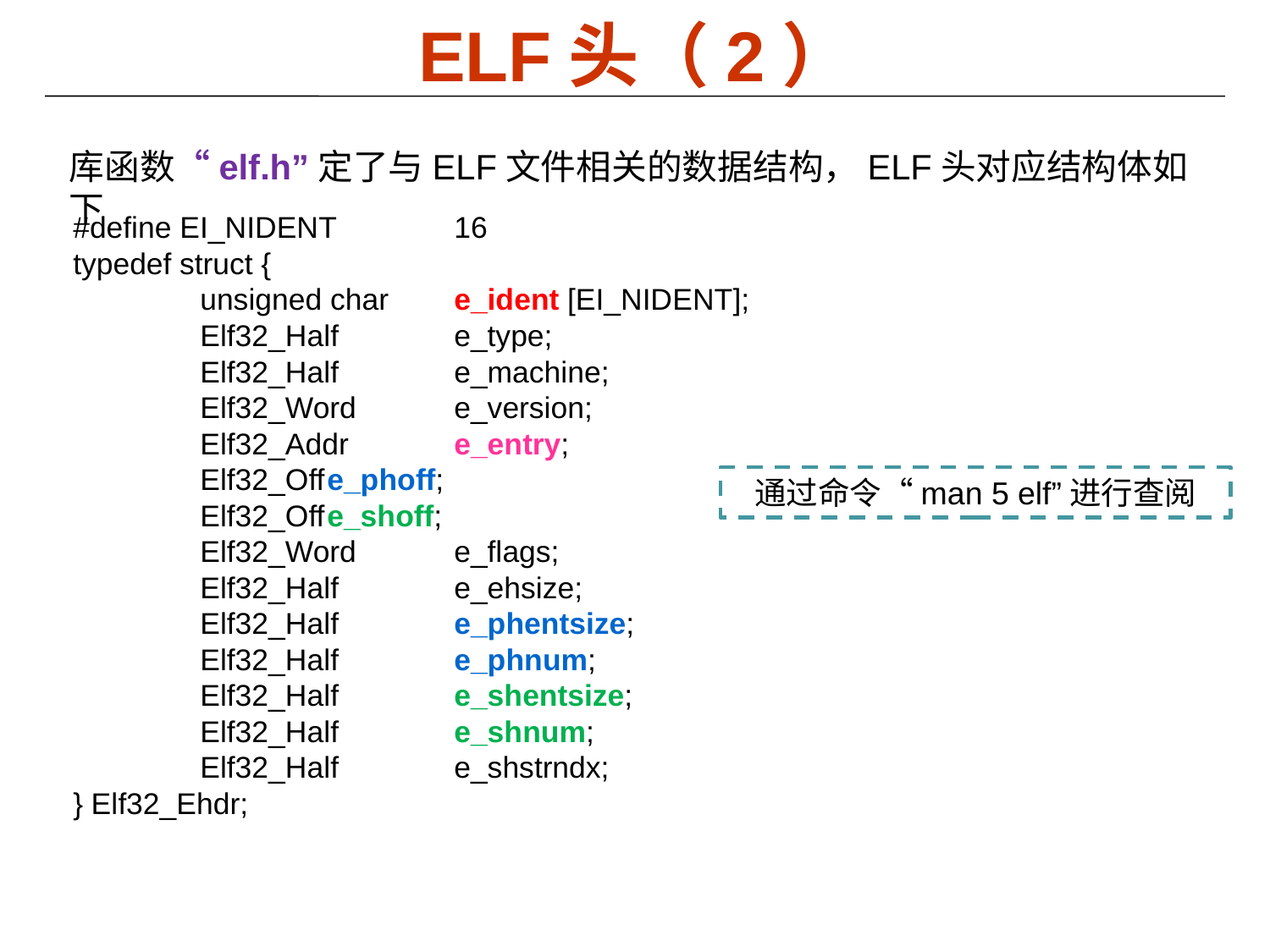

# ELF头（2）
库函数“elf.h”定了与ELF文件相关的数据结构，ELF头对应结构体如下

#define EI_NIDENT	16
typedef struct {
	unsigned char	e_ident [EI_NIDENT];
	Elf32_Half	e_type;
	Elf32_Half	e_machine;
	Elf32_Word	e_version;
	Elf32_Addr	e_entry;
	Elf32_Off	e_phoff;
	Elf32_Off	e_shoff;
	Elf32_Word	e_flags;
	Elf32_Half	e_ehsize;
	Elf32_Half	e_phentsize;
	Elf32_Half 	e_phnum;
	Elf32_Half	e_shentsize;
	Elf32_Half	e_shnum;
	Elf32_Half	e_shstrndx;
} Elf32_Ehdr;
通过命令“man 5 elf”进行查阅